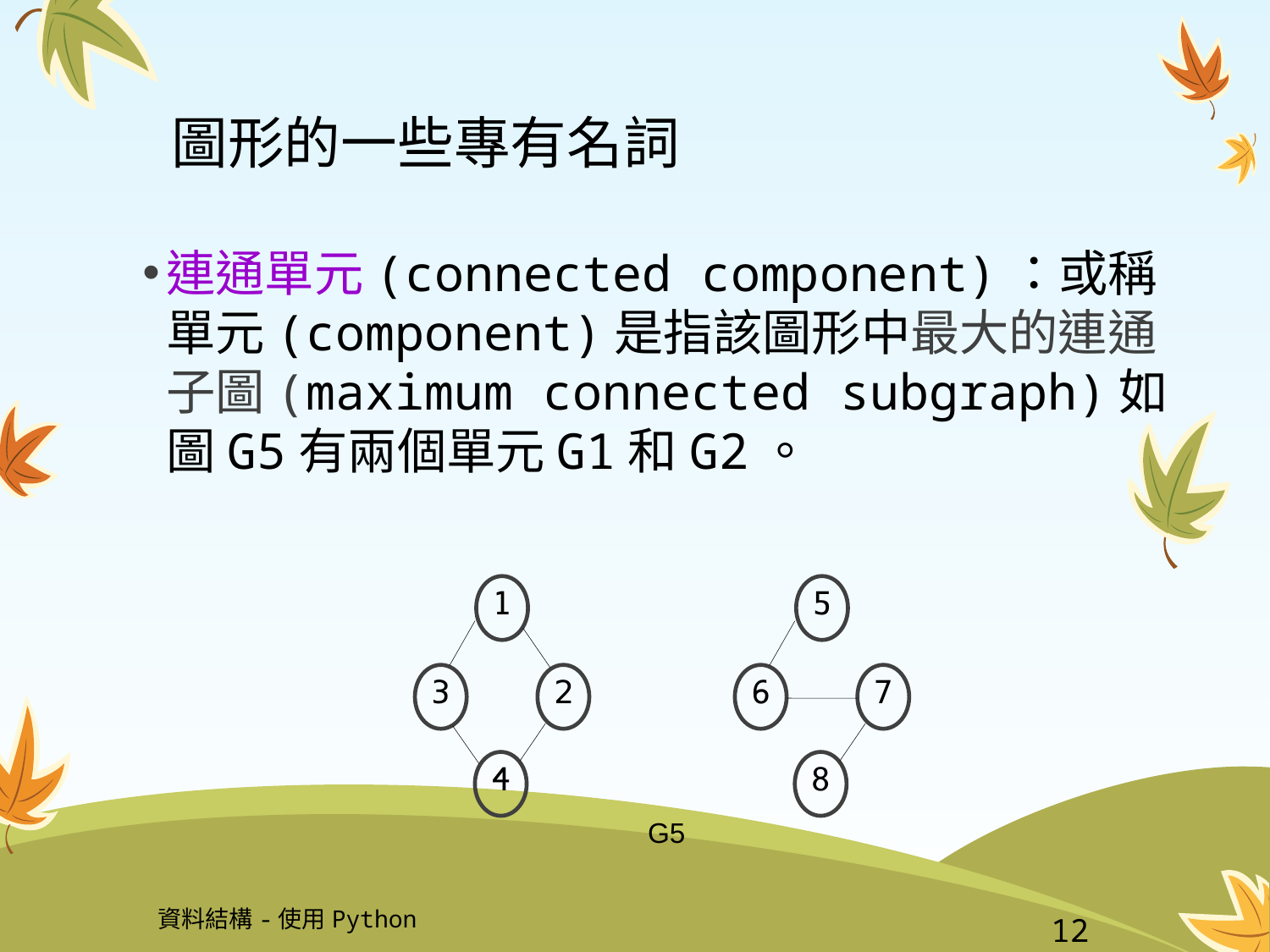

# 圖形的一些專有名詞
連通單元(connected component)：或稱單元(component)是指該圖形中最大的連通子圖(maximum connected subgraph)如圖G5有兩個單元G1和G2。
1
5

3
2
6
7

4
8
G5
資料結構-使用Python
12